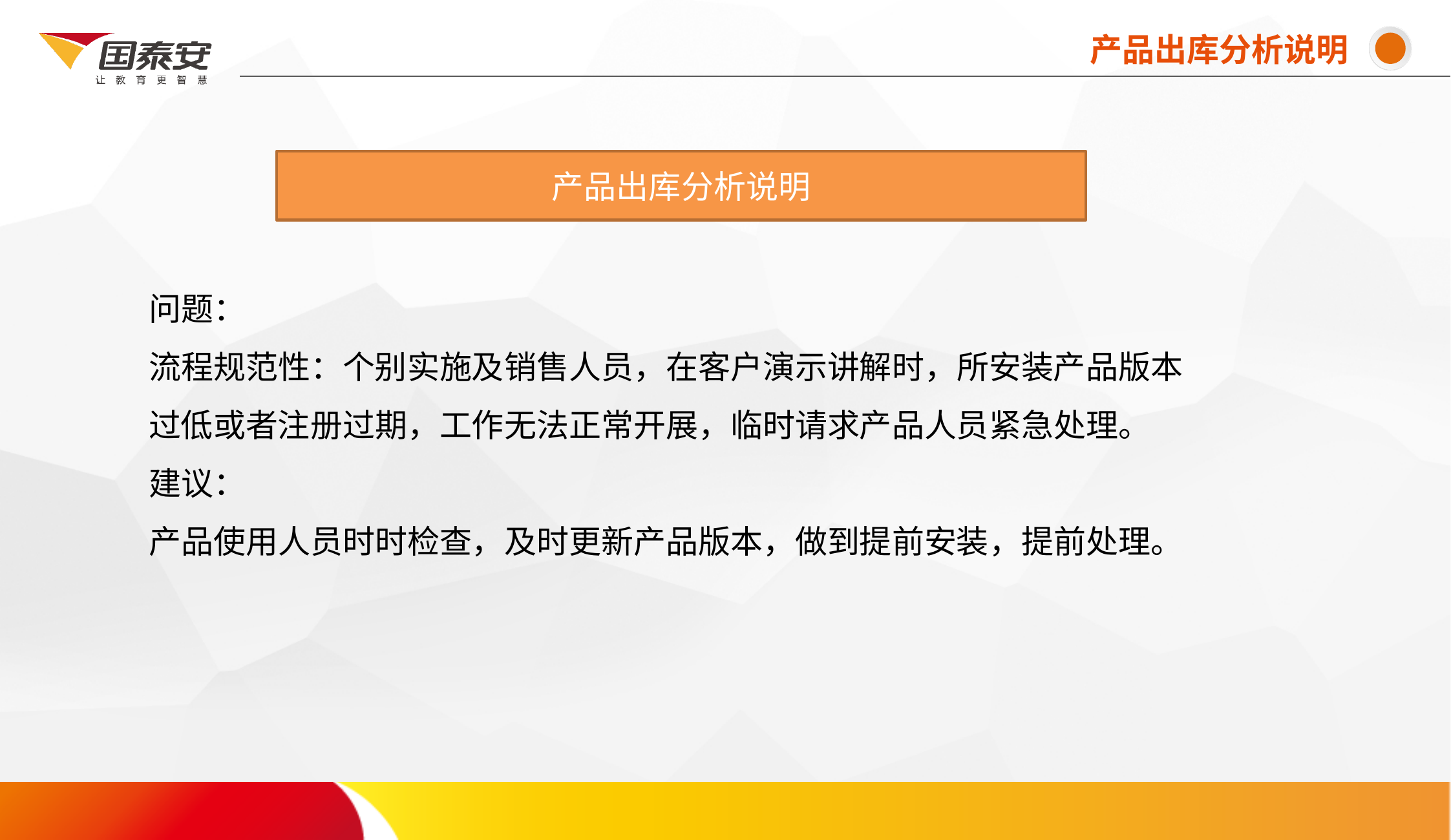

产品出库分析说明
产品出库分析说明
问题：
流程规范性：个别实施及销售人员，在客户演示讲解时，所安装产品版本过低或者注册过期，工作无法正常开展，临时请求产品人员紧急处理。
建议：
产品使用人员时时检查，及时更新产品版本，做到提前安装，提前处理。